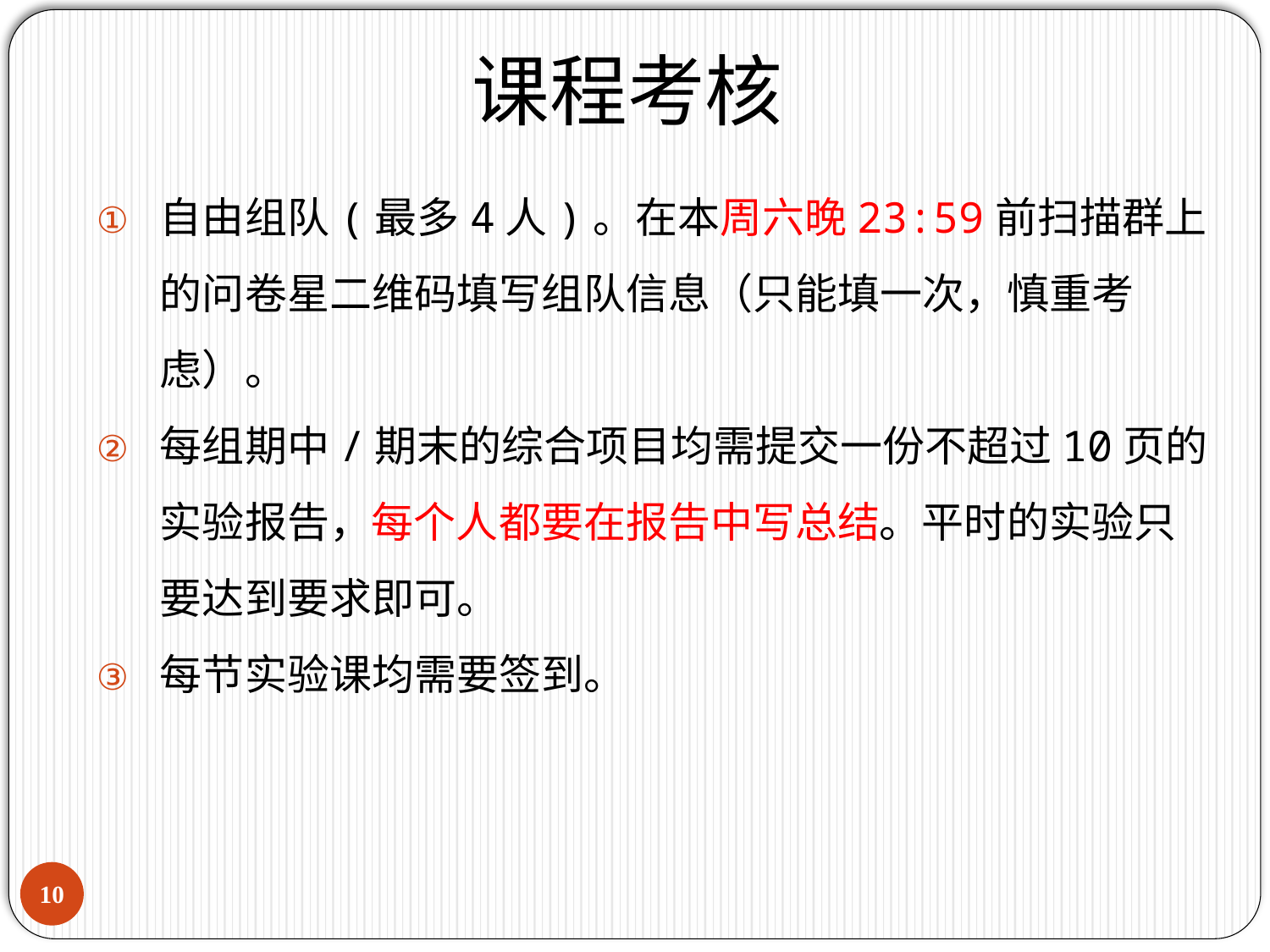

课程考核
自由组队(最多4人)。在本周六晚23:59前扫描群上的问卷星二维码填写组队信息（只能填一次，慎重考虑）。
每组期中/期末的综合项目均需提交一份不超过10页的实验报告，每个人都要在报告中写总结。平时的实验只要达到要求即可。
每节实验课均需要签到。

10